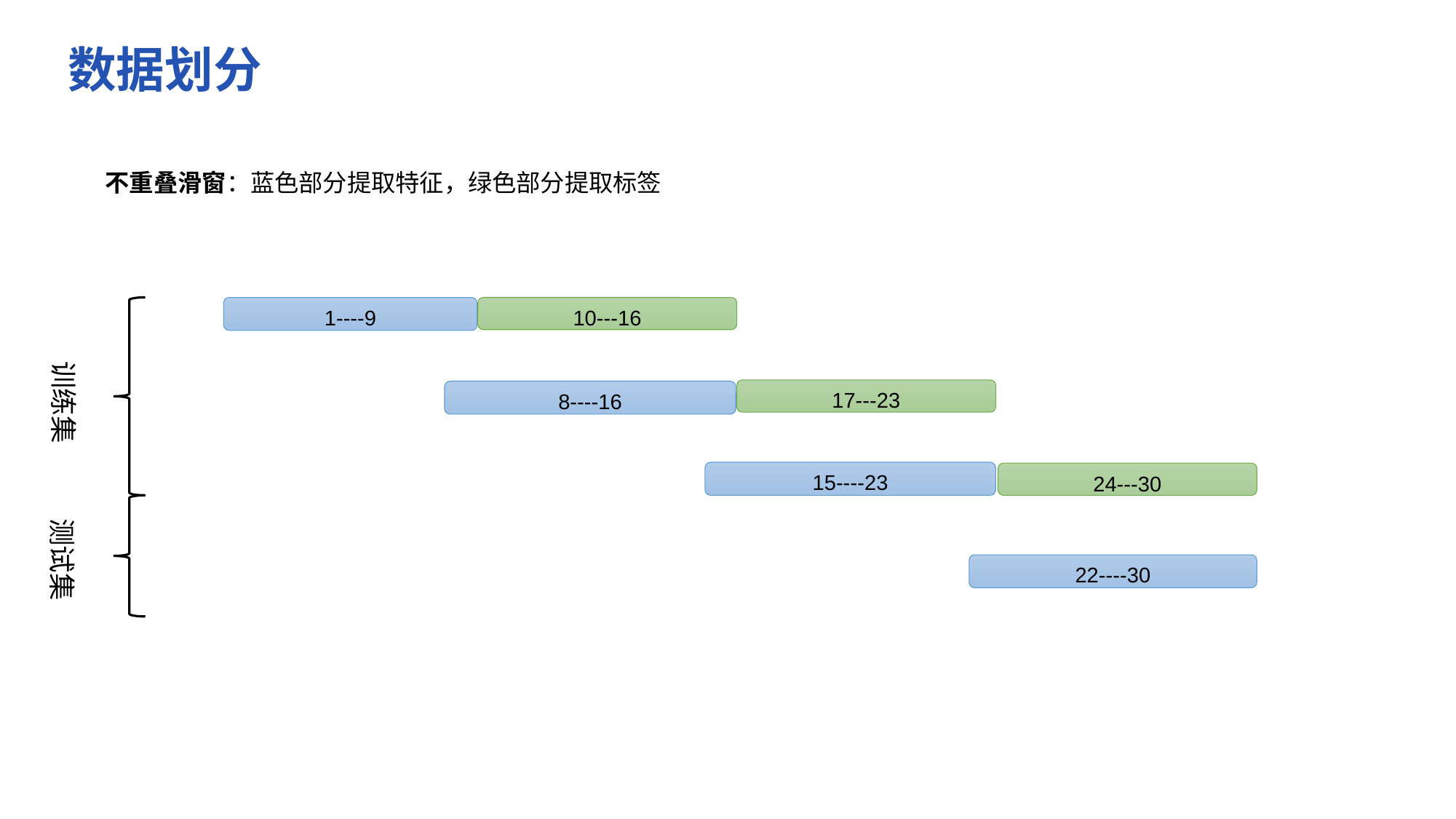

数据划分
不重叠滑窗：蓝色部分提取特征，绿色部分提取标签
1----9
10---16

训练集
17---23
8----16
15----23
24---30

测试集
22----30